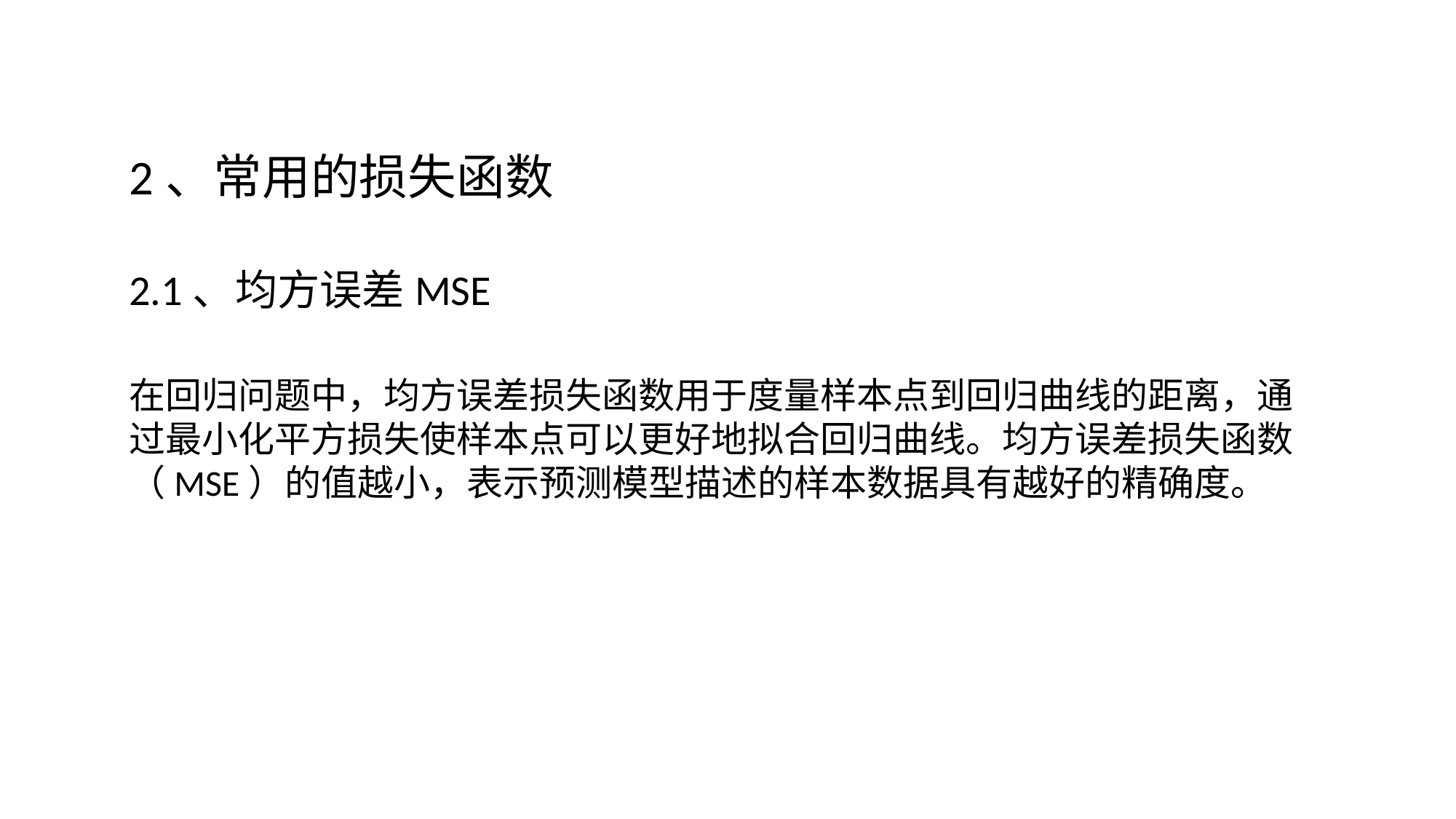

2、常用的损失函数

2.1、均方误差MSE

在回归问题中，均方误差损失函数用于度量样本点到回归曲线的距离，通过最小化平方损失使样本点可以更好地拟合回归曲线。均方误差损失函数（MSE）的值越小，表示预测模型描述的样本数据具有越好的精确度。